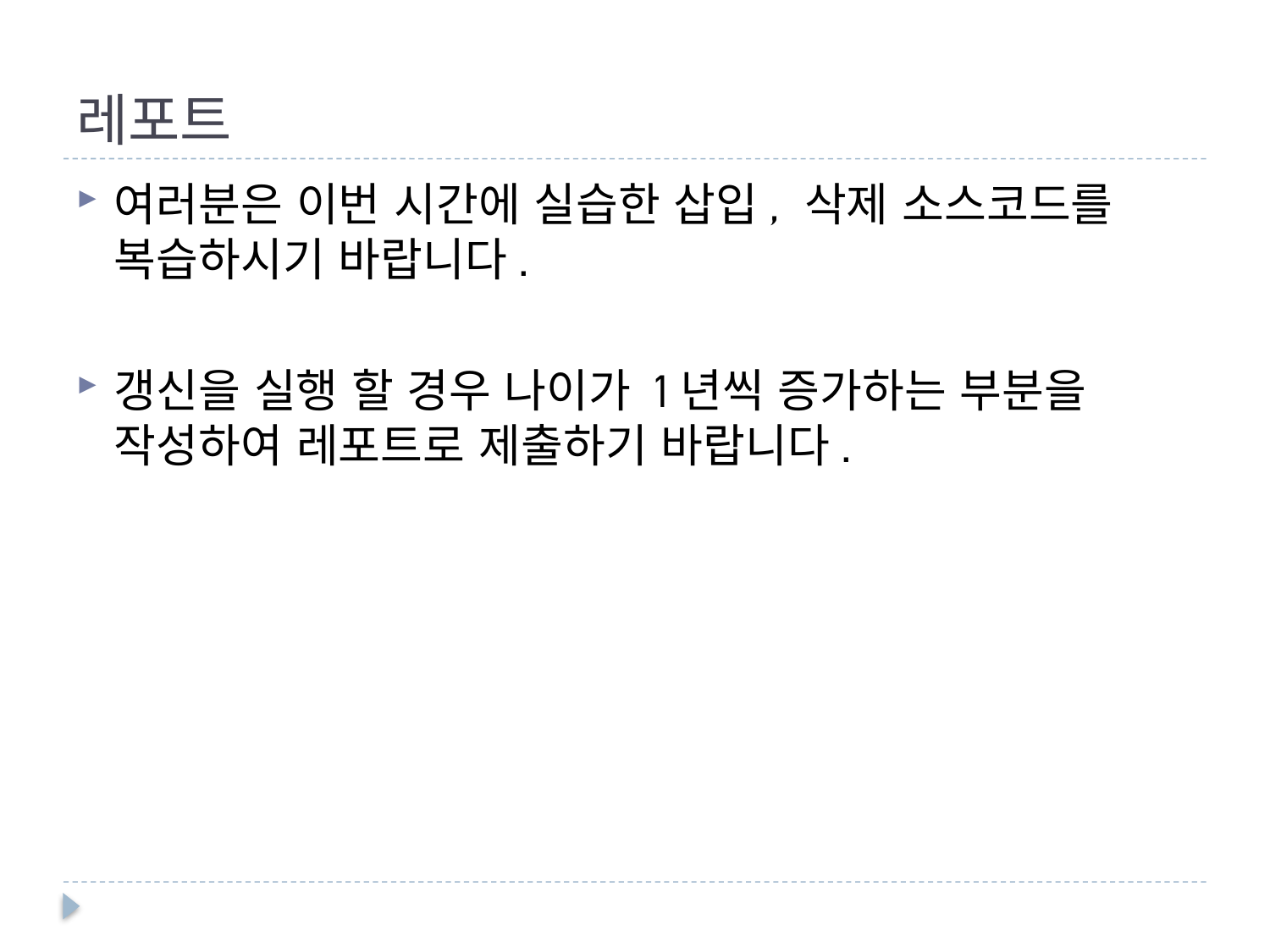

# 레포트
여러분은 이번 시간에 실습한 삽입, 삭제 소스코드를 복습하시기 바랍니다.

갱신을 실행 할 경우 나이가 1년씩 증가하는 부분을 작성하여 레포트로 제출하기 바랍니다.